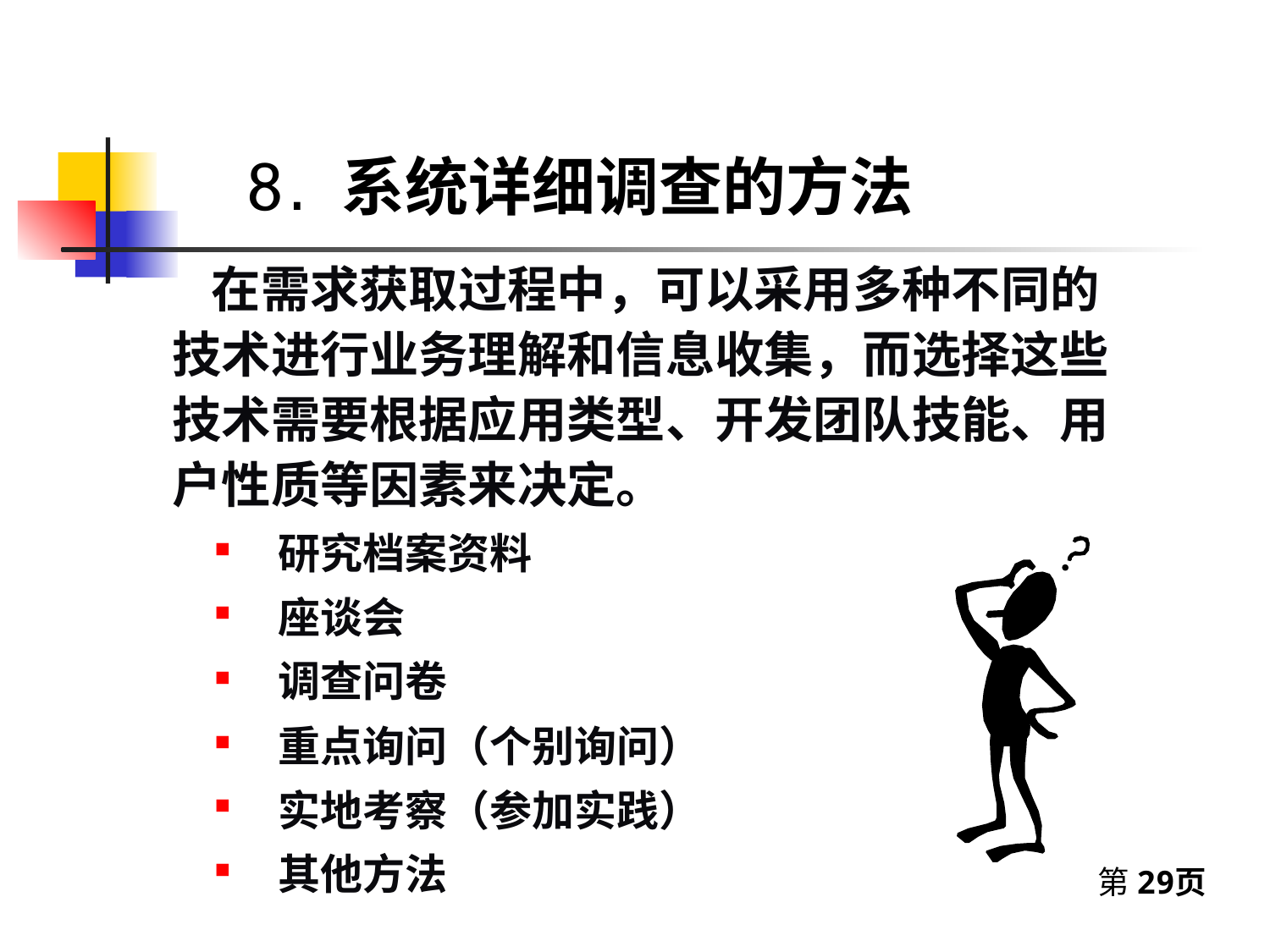

# 8. 系统详细调查的方法
          在需求获取过程中，可以采用多种不同的技术进行业务理解和信息收集，而选择这些技术需要根据应用类型、开发团队技能、用户性质等因素来决定。
研究档案资料
座谈会
调查问卷
重点询问（个别询问）
实地考察（参加实践）
其他方法